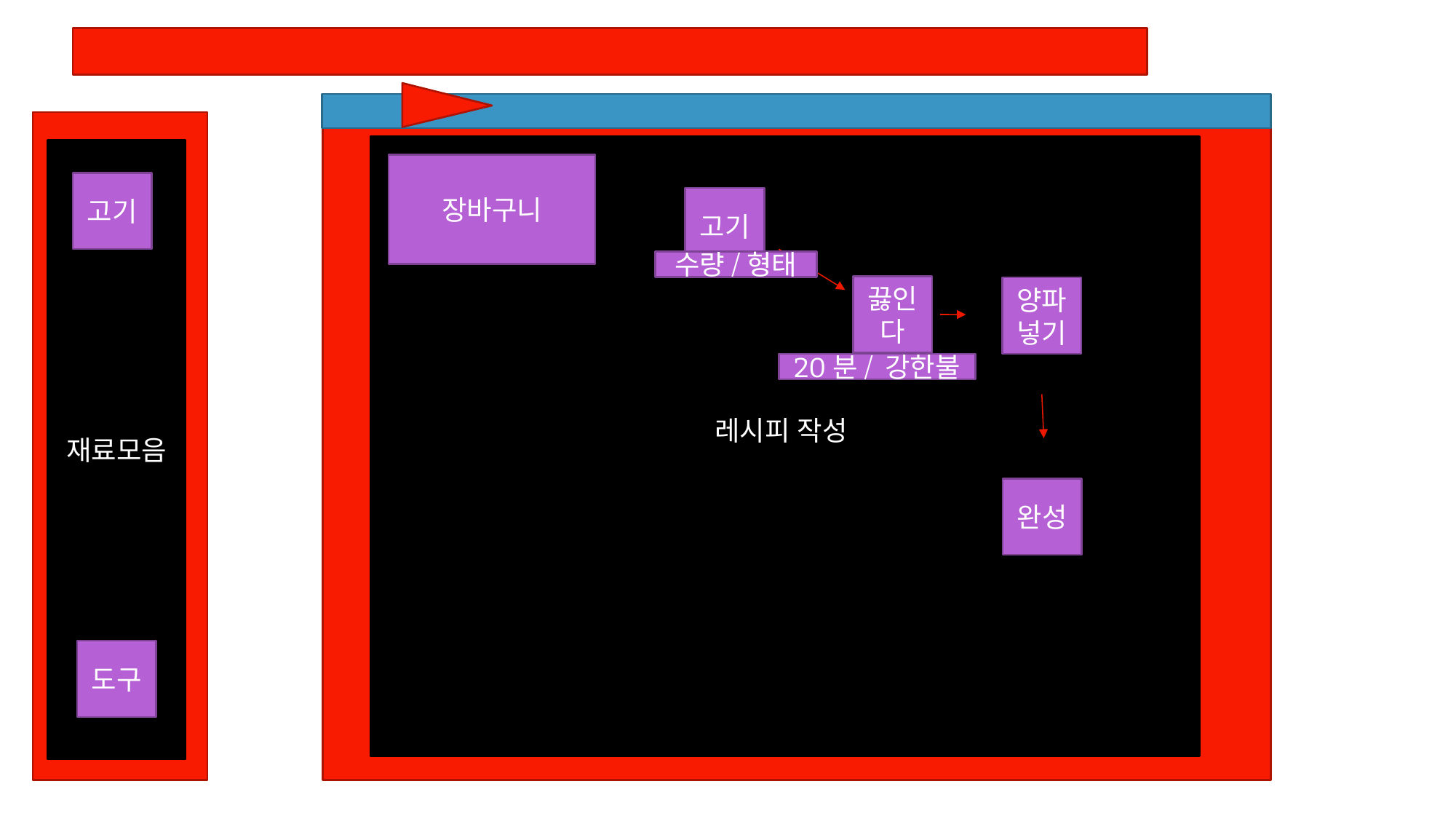

레시피 작성

재료모음
장바구니
고기
고기
수량/형태
끓인다
양파넣기
20분/ 강한불
완성
도구